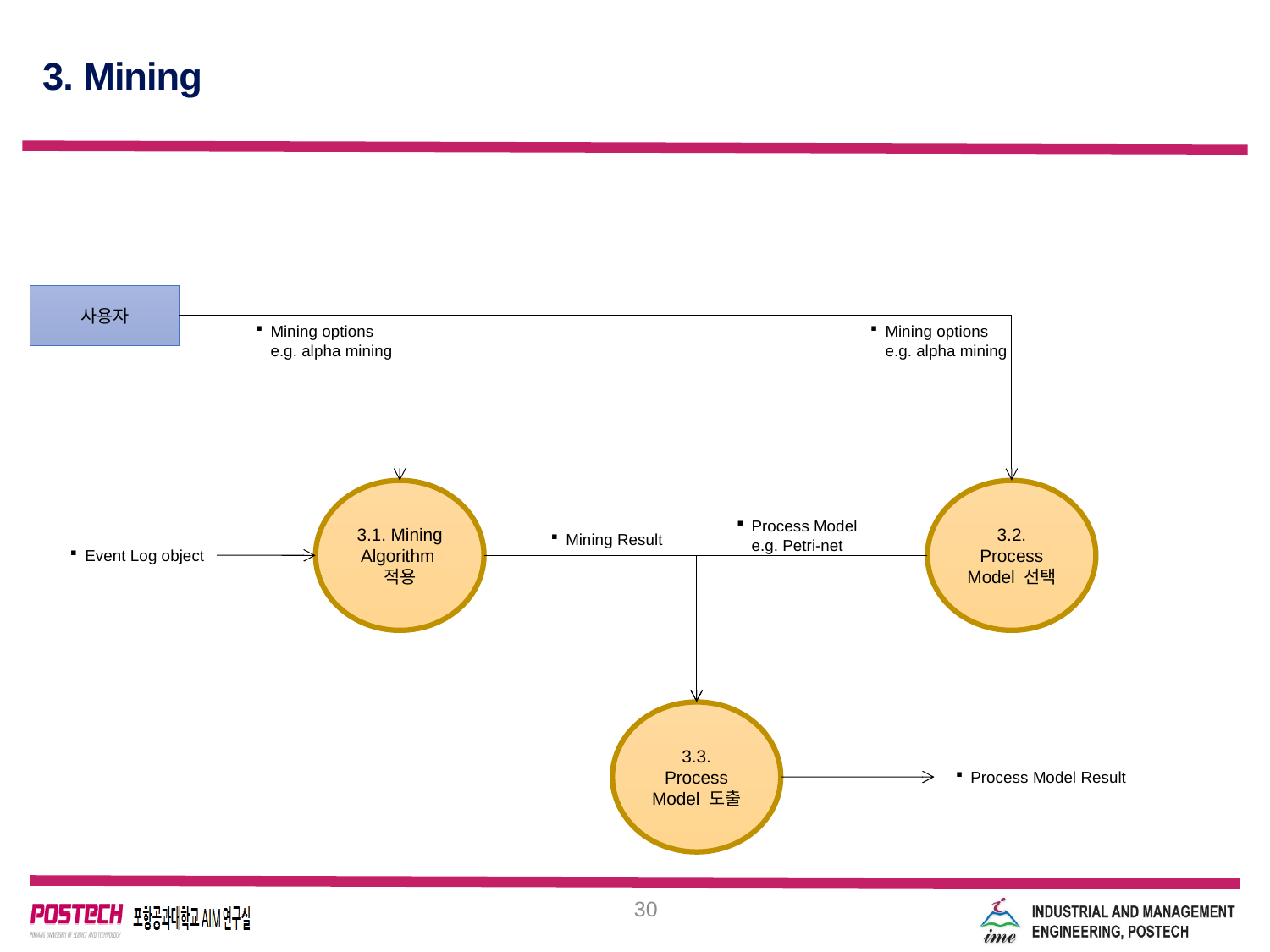

# 3. Mining
사용자
Mining options
e.g. alpha mining
Mining options
e.g. alpha mining
3.1. Mining Algorithm적용
3.2. Process Model 선택
Process Model
e.g. Petri-net
Mining Result
Event Log object
3.3. Process Model 도출
Process Model Result
30